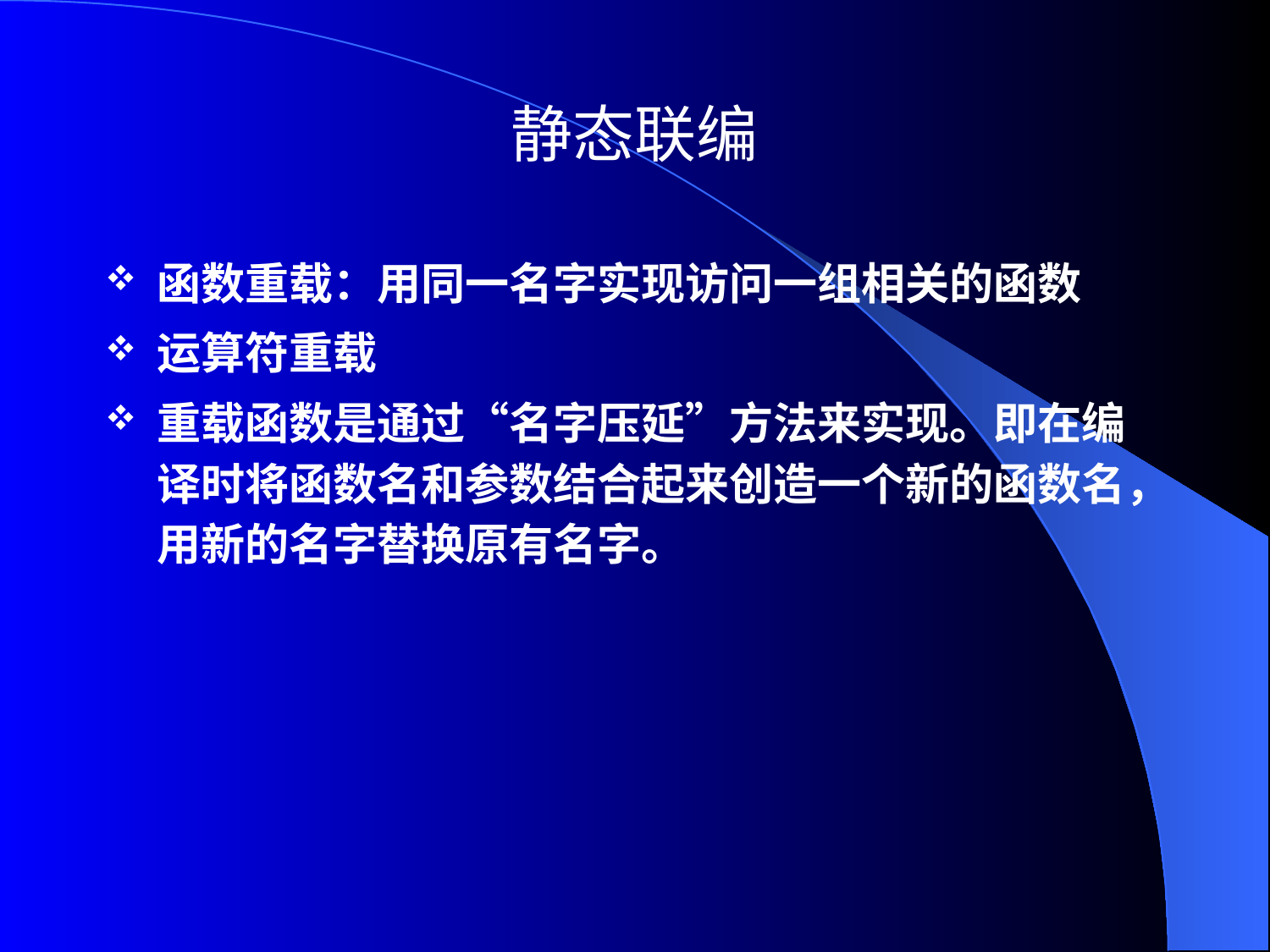

# 静态联编
函数重载：用同一名字实现访问一组相关的函数
运算符重载
重载函数是通过“名字压延”方法来实现。即在编译时将函数名和参数结合起来创造一个新的函数名，用新的名字替换原有名字。